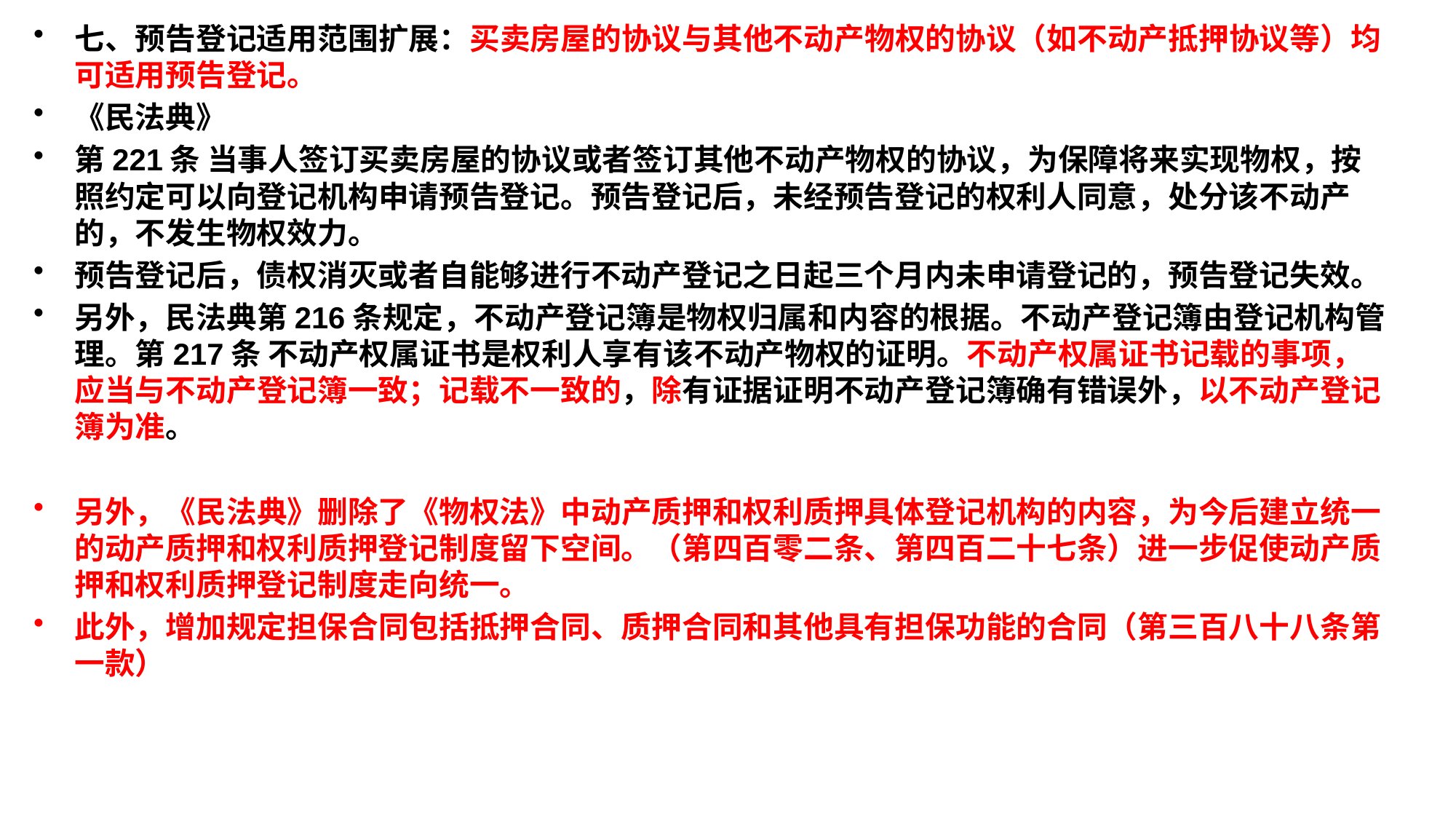

七、预告登记适用范围扩展：买卖房屋的协议与其他不动产物权的协议（如不动产抵押协议等）均可适用预告登记。
《民法典》
第221条 当事人签订买卖房屋的协议或者签订其他不动产物权的协议，为保障将来实现物权，按照约定可以向登记机构申请预告登记。预告登记后，未经预告登记的权利人同意，处分该不动产的，不发生物权效力。
预告登记后，债权消灭或者自能够进行不动产登记之日起三个月内未申请登记的，预告登记失效。
另外，民法典第216条规定，不动产登记簿是物权归属和内容的根据。不动产登记簿由登记机构管理。第217条 不动产权属证书是权利人享有该不动产物权的证明。不动产权属证书记载的事项，应当与不动产登记簿一致；记载不一致的，除有证据证明不动产登记簿确有错误外，以不动产登记簿为准。

另外，《民法典》删除了《物权法》中动产质押和权利质押具体登记机构的内容，为今后建立统一的动产质押和权利质押登记制度留下空间。（第四百零二条、第四百二十七条）进一步促使动产质押和权利质押登记制度走向统一。
此外，增加规定担保合同包括抵押合同、质押合同和其他具有担保功能的合同（第三百八十八条第一款）